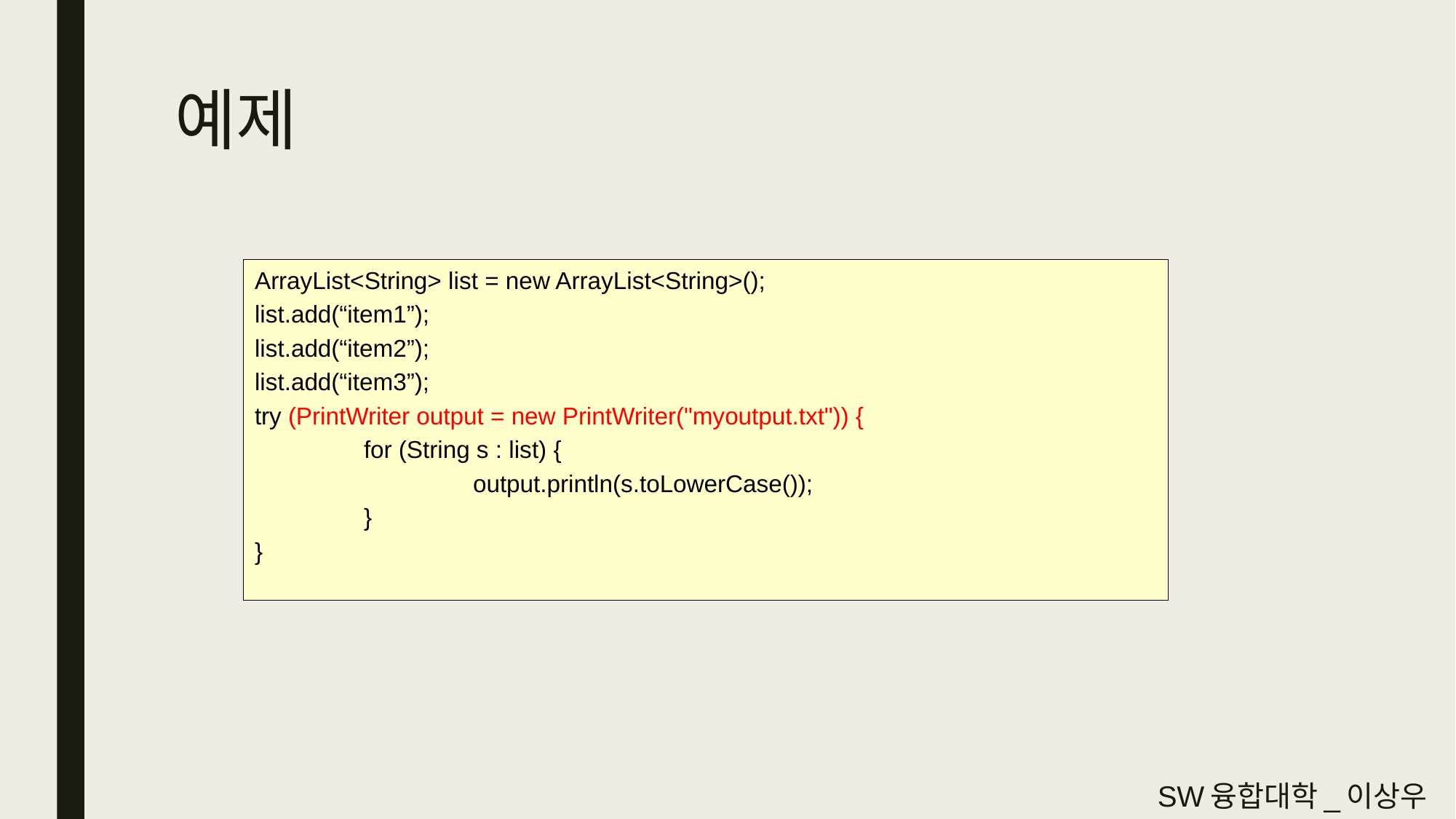

# 예제
ArrayList<String> list = new ArrayList<String>();
list.add(“item1”);
list.add(“item2”);
list.add(“item3”);
try (PrintWriter output = new PrintWriter("myoutput.txt")) {
	for (String s : list) {
		output.println(s.toLowerCase());
	}
}
SW융합대학_이상우